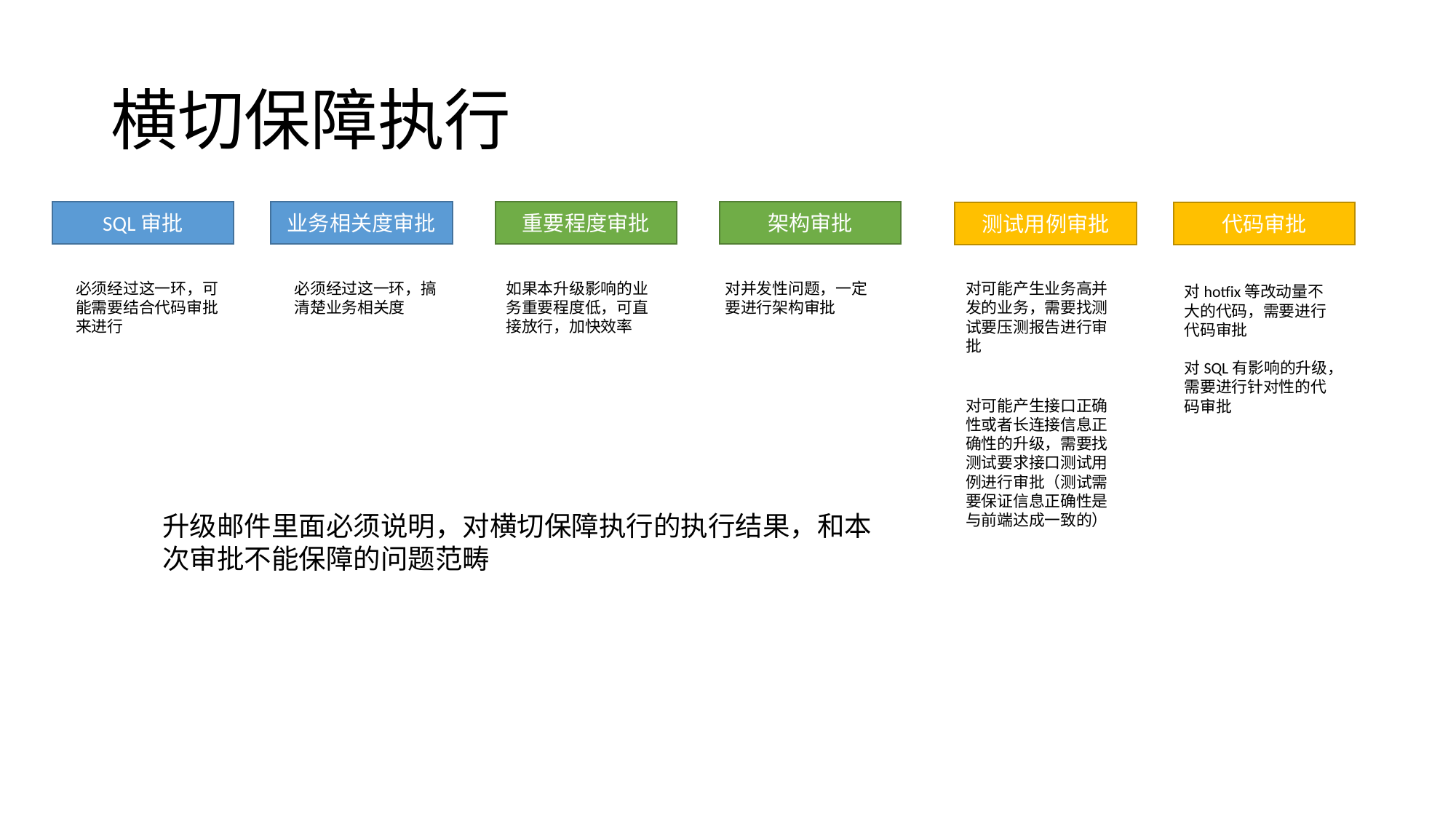

# 横切保障执行
SQL审批
业务相关度审批
重要程度审批
架构审批
测试用例审批
代码审批
对并发性问题，一定要进行架构审批
必须经过这一环，可能需要结合代码审批来进行
必须经过这一环，搞清楚业务相关度
如果本升级影响的业务重要程度低，可直接放行，加快效率
对可能产生业务高并发的业务，需要找测试要压测报告进行审批
对hotfix等改动量不大的代码，需要进行代码审批

对SQL有影响的升级，需要进行针对性的代码审批
对可能产生接口正确性或者长连接信息正确性的升级，需要找测试要求接口测试用例进行审批（测试需要保证信息正确性是与前端达成一致的）
升级邮件里面必须说明，对横切保障执行的执行结果，和本次审批不能保障的问题范畴